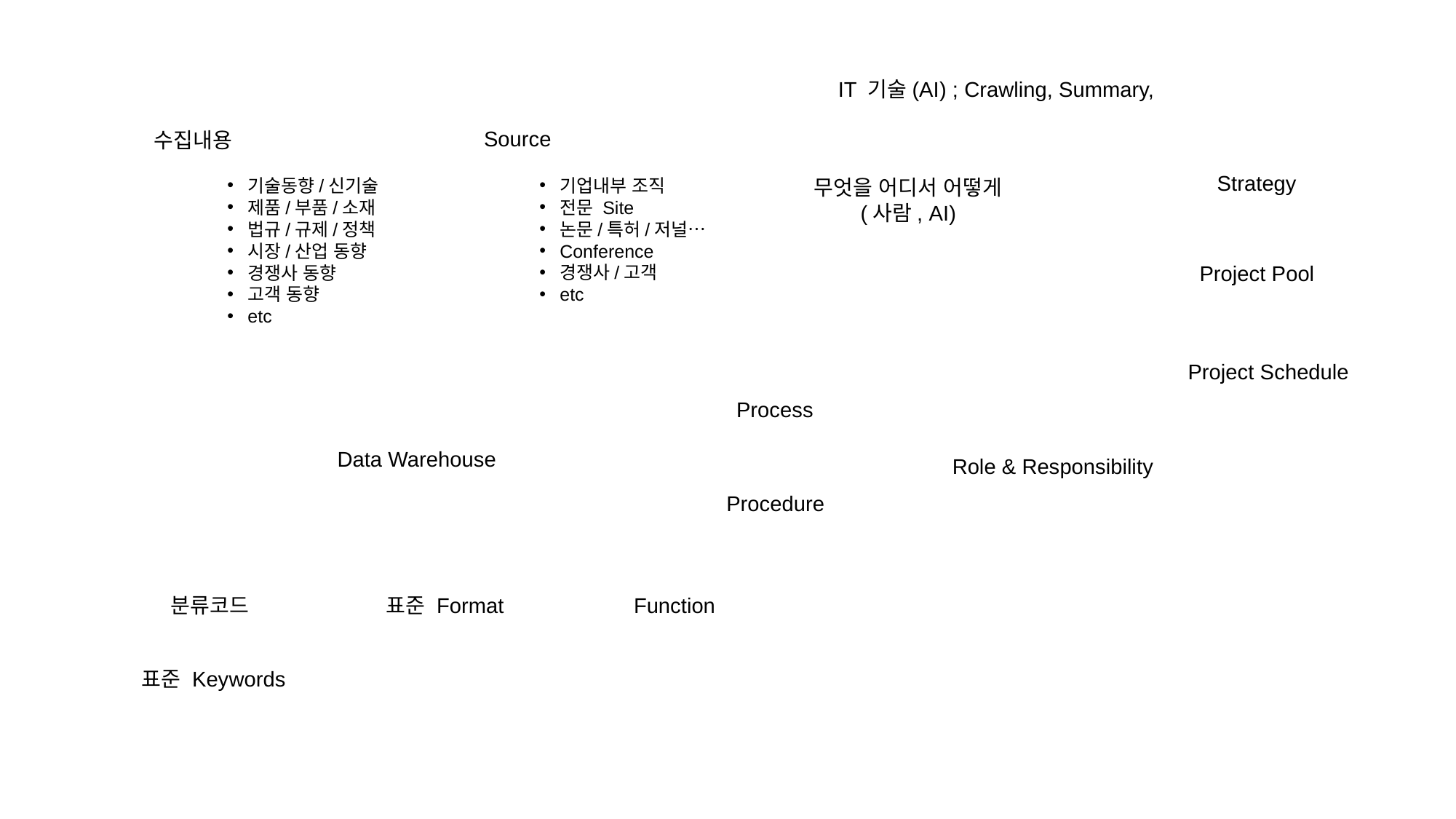

IT 기술(AI) ; Crawling, Summary,
Source
수집내용
Strategy
기술동향/신기술
제품/부품/소재
법규/규제/정책
시장/산업 동향
경쟁사 동향
고객 동향
etc
기업내부 조직
전문 Site
논문/특허/저널…
Conference
경쟁사/고객
etc
무엇을 어디서 어떻게
(사람, AI)
Project Pool
Project Schedule
Process
Data Warehouse
Role & Responsibility
Procedure
분류코드
표준 Format
Function
표준 Keywords